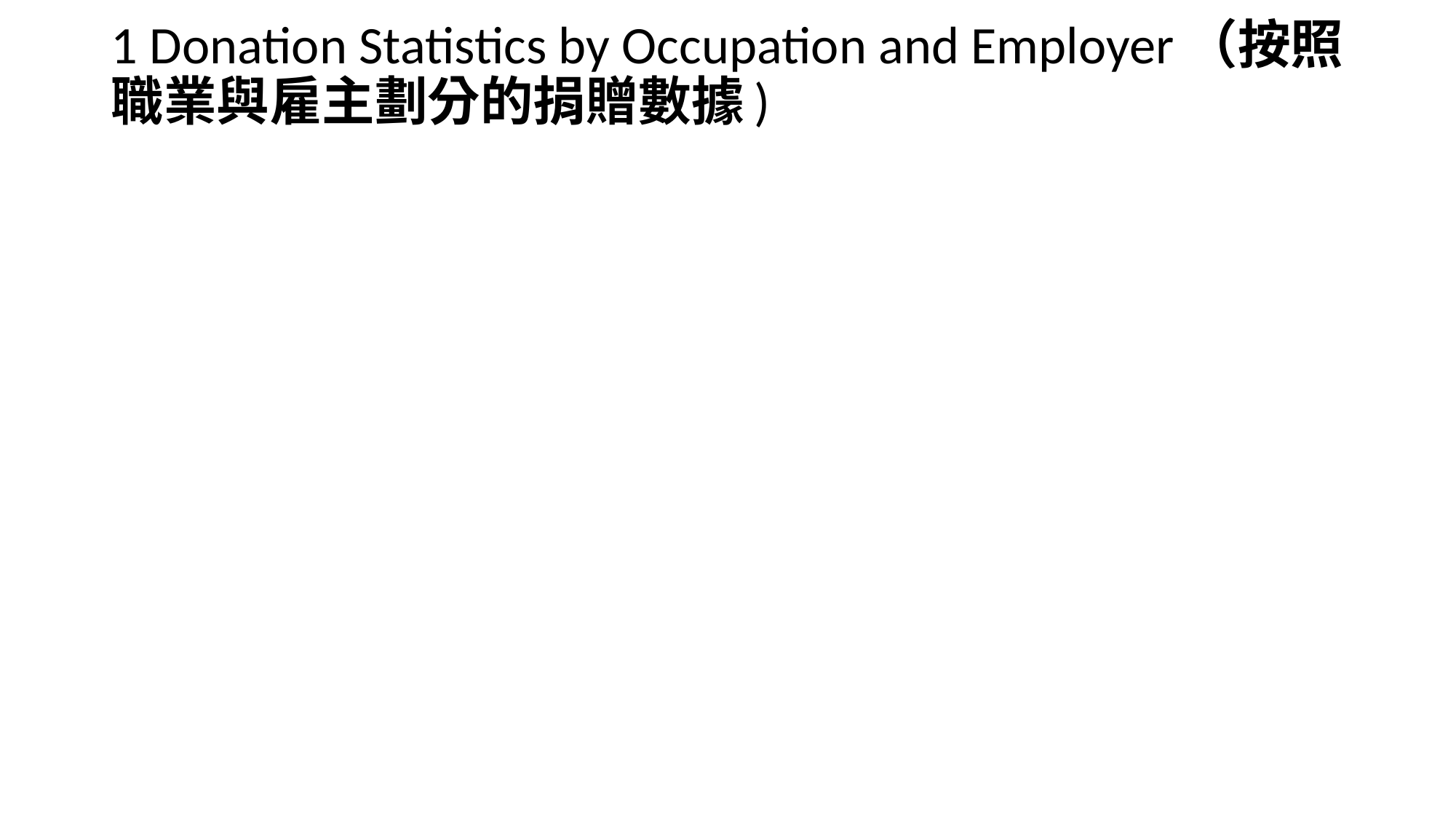

# 1 Donation Statistics by Occupation and Employer（按照職業與雇主劃分的捐贈數據)